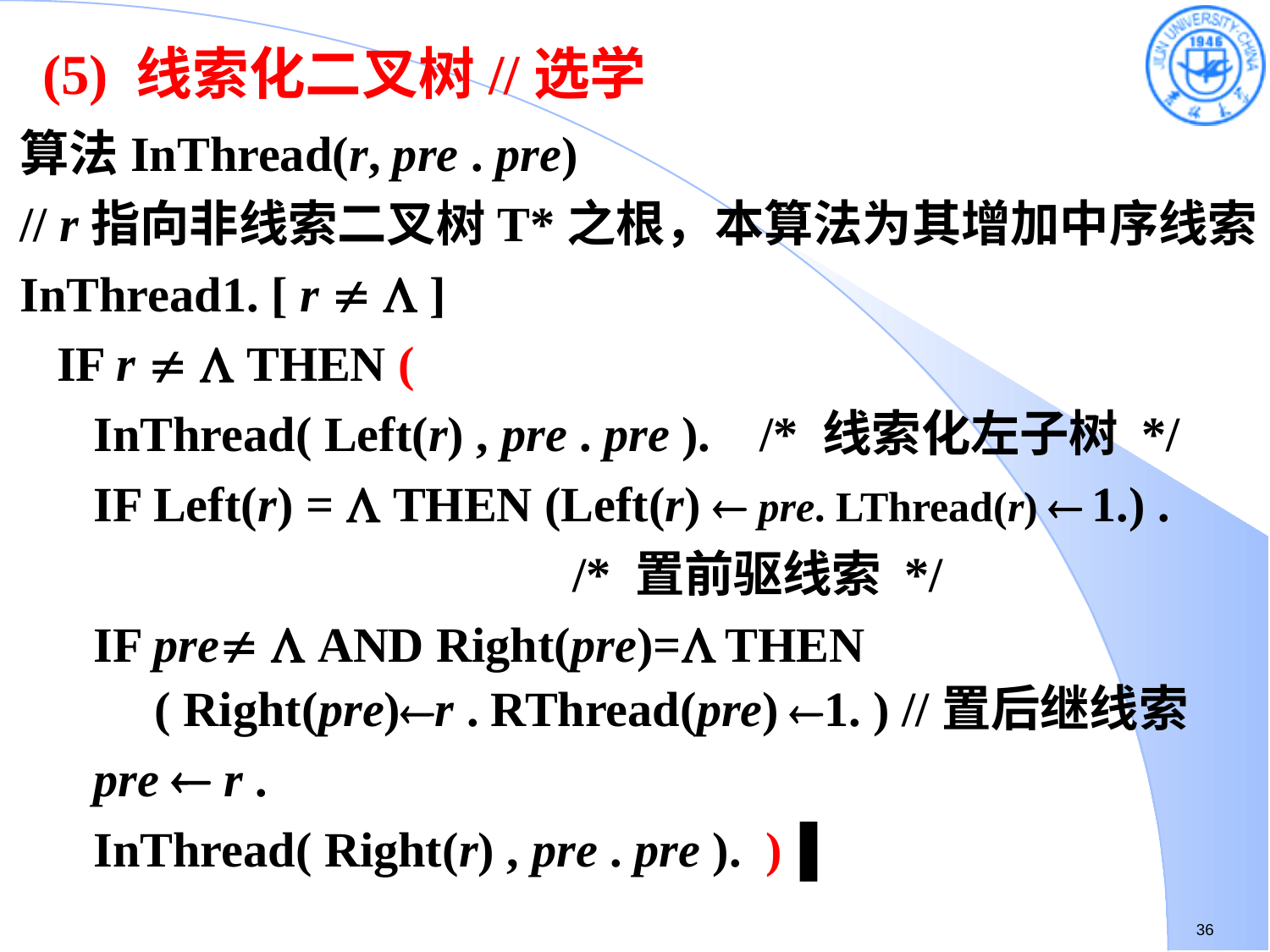

(5) 线索化二叉树//选学
算法InThread(r, pre . pre)
// r指向非线索二叉树T*之根，本算法为其增加中序线索
InThread1. [ r ≠ Λ ]
   IF r ≠ Λ THEN (
      InThread( Left(r) , pre . pre ).    /* 线索化左子树 */
      IF Left(r) = Λ THEN (Left(r) ← pre. LThread(r) ← 1.) .
                                             /* 置前驱线索 */
      IF pre≠ Λ AND Right(pre)=Λ THEN
           ( Right(pre)←r . RThread(pre) ←1. ) //置后继线索
      pre ← r .
      InThread( Right(r) , pre . pre ).  )▐